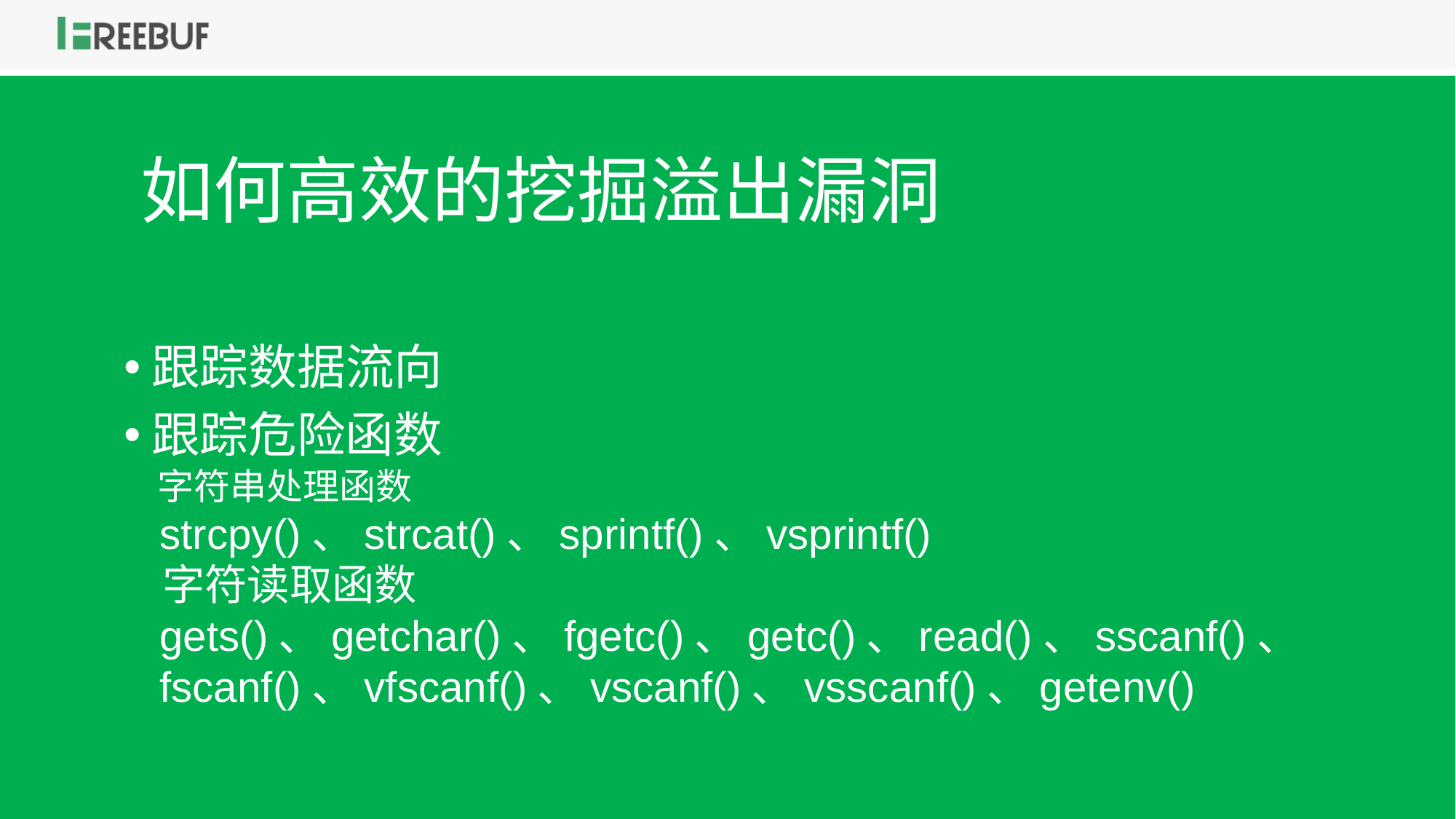

如何高效的挖掘溢出漏洞
跟踪数据流向
跟踪危险函数
   字符串处理函数
   strcpy()、strcat()、sprintf()、vsprintf()
   字符读取函数
   gets()、getchar()、fgetc()、getc()、read()、sscanf()、
   fscanf()、vfscanf()、vscanf()、vsscanf()、getenv()